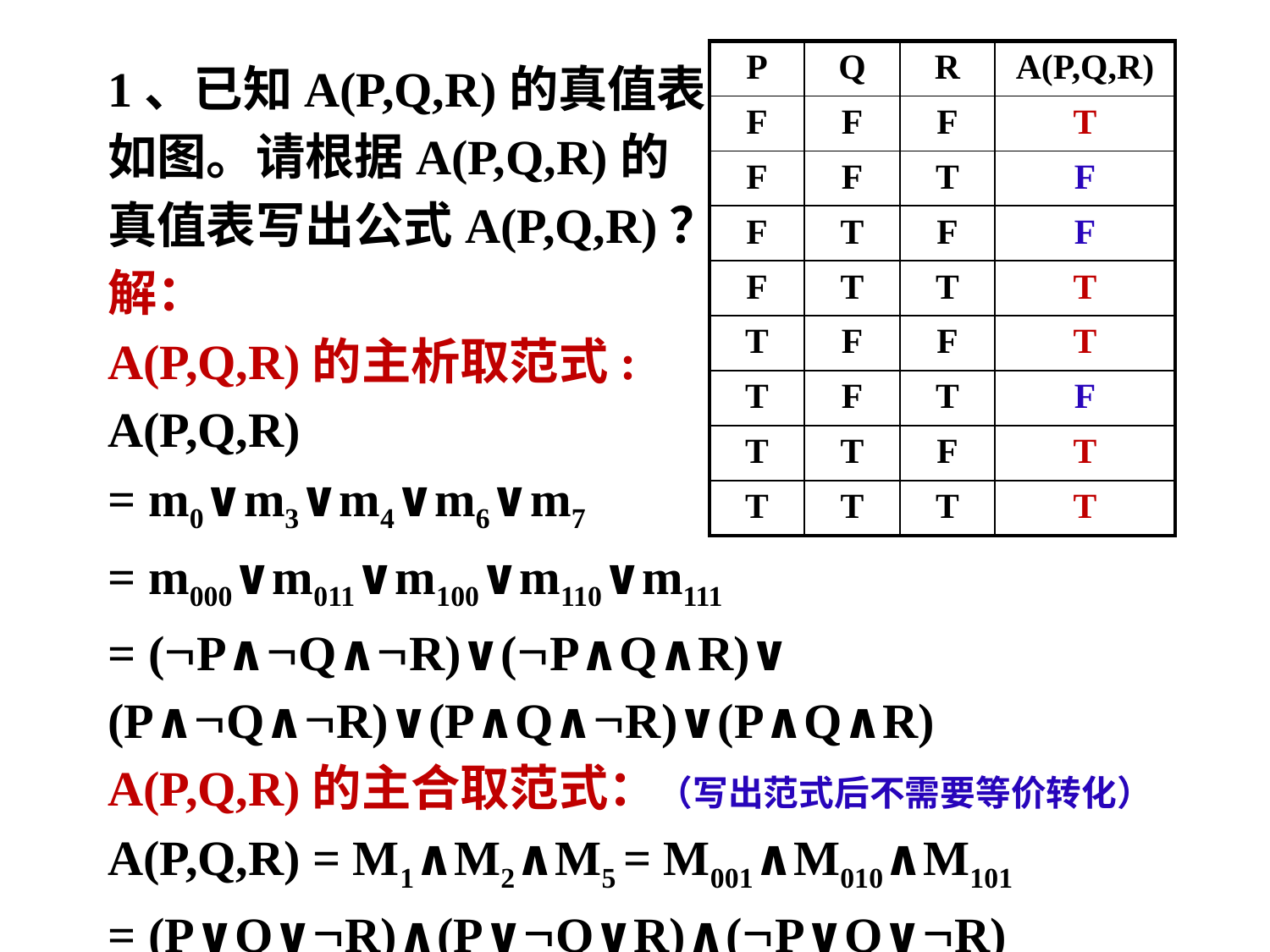

| P | Q | R | A(P,Q,R) |
| --- | --- | --- | --- |
| F | F | F | T |
| F | F | T | F |
| F | T | F | F |
| F | T | T | T |
| T | F | F | T |
| T | F | T | F |
| T | T | F | T |
| T | T | T | T |
1、已知A(P,Q,R)的真值表
如图。请根据A(P,Q,R)的
真值表写出公式A(P,Q,R)？
解：
A(P,Q,R)的主析取范式:
A(P,Q,R)
= m0∨m3∨m4∨m6∨m7
= m000∨m011∨m100∨m110∨m111
= (¬P∧¬Q∧¬R)∨(¬P∧Q∧R)∨
(P∧¬Q∧¬R)∨(P∧Q∧¬R)∨(P∧Q∧R)
A(P,Q,R)的主合取范式：（写出范式后不需要等价转化）
A(P,Q,R) = M1∧M2∧M5 = M001∧M010∧M101
= (P∨Q∨¬R)∧(P∨¬Q∨R)∧(¬P∨Q∨¬R)